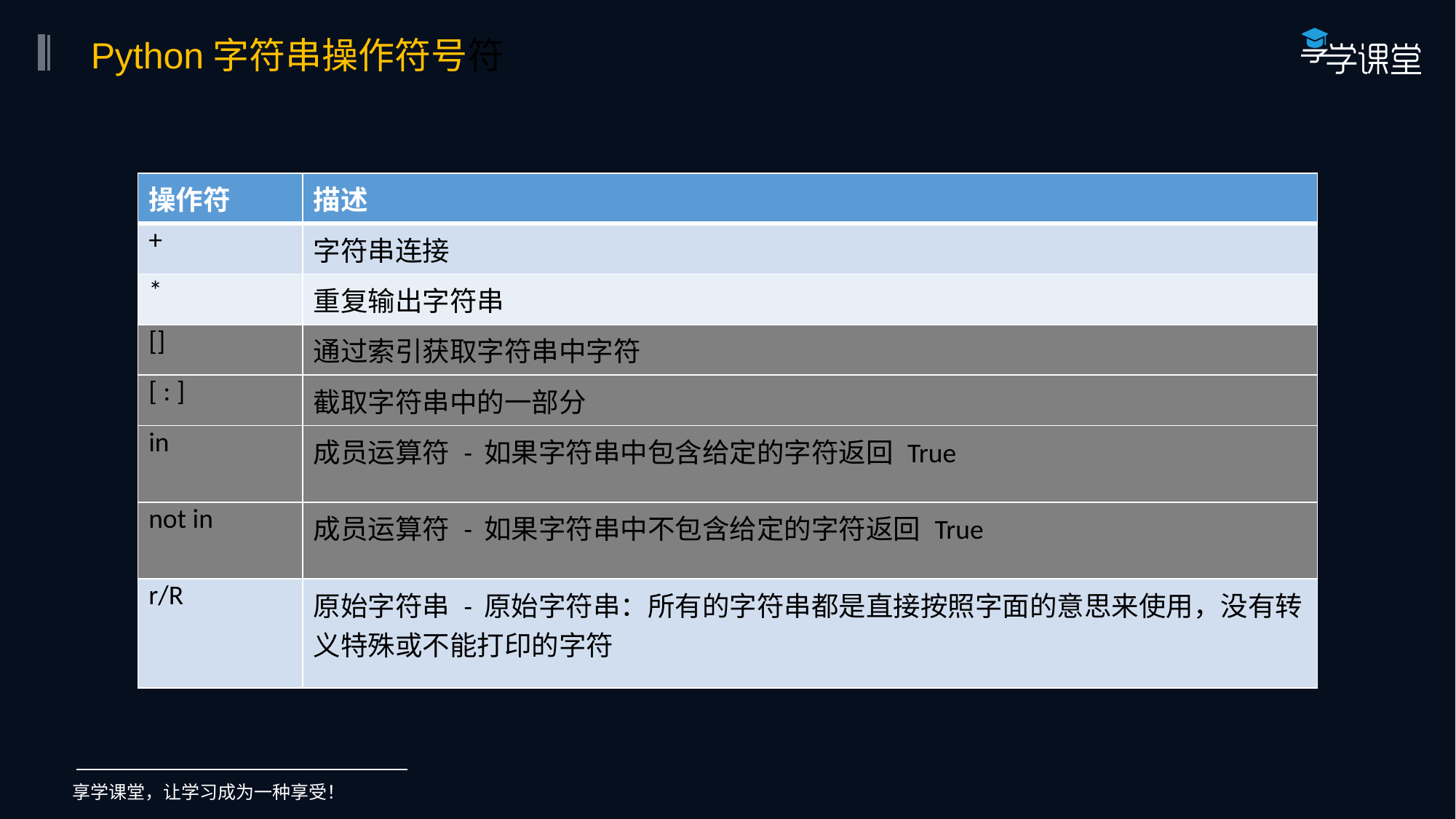

Python字符串操作符号符
| 操作符 | 描述 |
| --- | --- |
| + | 字符串连接 |
| \* | 重复输出字符串 |
| [] | 通过索引获取字符串中字符 |
| [ : ] | 截取字符串中的一部分 |
| in | 成员运算符 - 如果字符串中包含给定的字符返回 True |
| not in | 成员运算符 - 如果字符串中不包含给定的字符返回 True |
| r/R | 原始字符串 - 原始字符串：所有的字符串都是直接按照字面的意思来使用，没有转义特殊或不能打印的字符 |